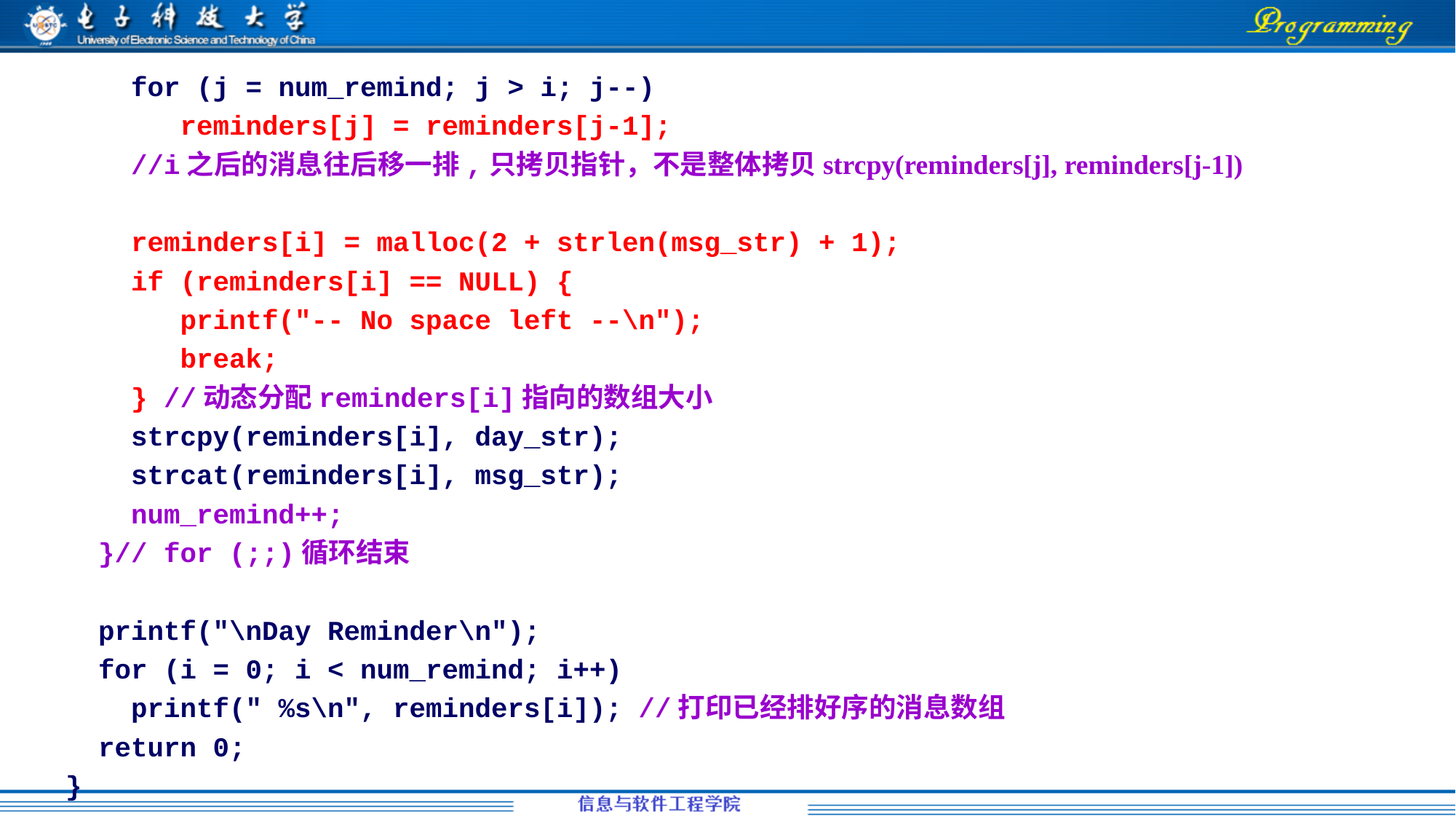

for (j = num_remind; j > i; j--)
       reminders[j] = reminders[j-1];
    //i之后的消息往后移一排,只拷贝指针，不是整体拷贝strcpy(reminders[j], reminders[j-1])

    reminders[i] = malloc(2 + strlen(msg_str) + 1);
    if (reminders[i] == NULL) {
       printf("-- No space left --\n");
       break;
    } //动态分配reminders[i]指向的数组大小
    strcpy(reminders[i], day_str);
    strcat(reminders[i], msg_str);
    num_remind++;
  }// for (;;)循环结束

  printf("\nDay Reminder\n");
  for (i = 0; i < num_remind; i++)
    printf(" %s\n", reminders[i]); //打印已经排好序的消息数组
  return 0;
}